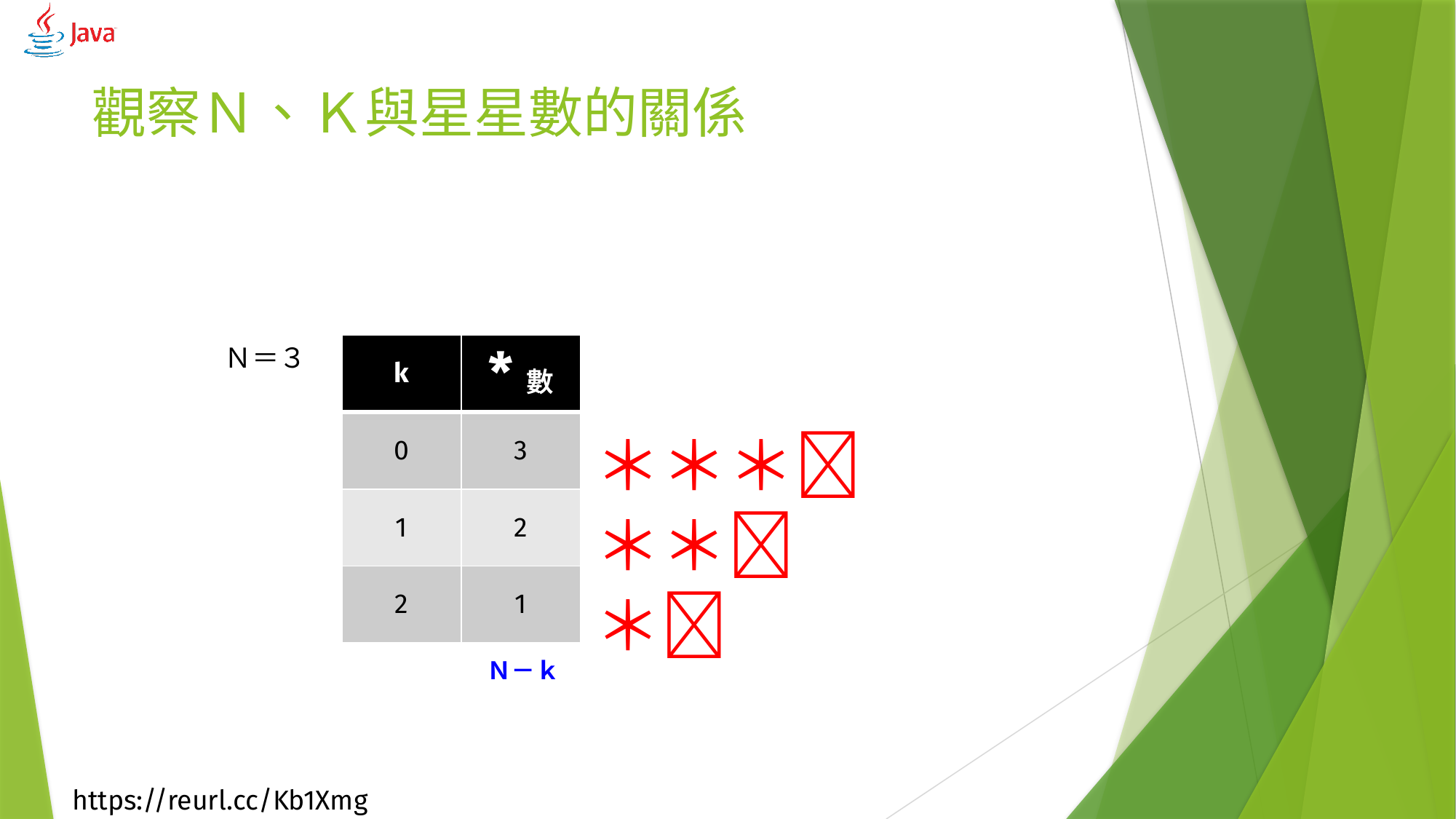

# 觀察Ｎ、Ｋ與星星數的關係
Ｎ＝３
| k | \*數 |
| --- | --- |
| 0 | 3 |
| 1 | 2 |
| 2 | 1 |
＊＊＊↵
＊＊↵
＊↵
Ｎ－ｋ